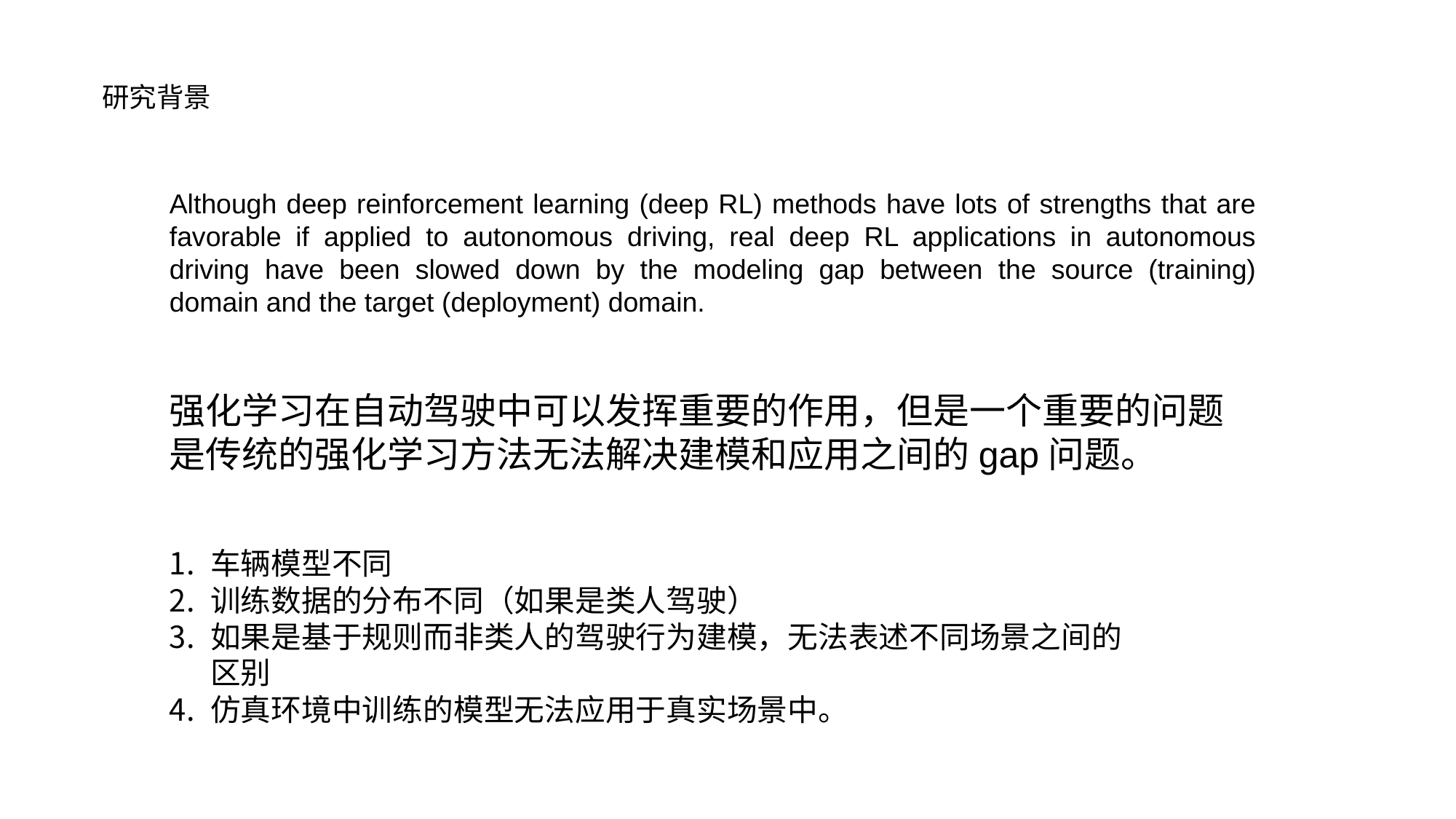

研究背景
Although deep reinforcement learning (deep RL) methods have lots of strengths that are favorable if applied to autonomous driving, real deep RL applications in autonomous driving have been slowed down by the modeling gap between the source (training) domain and the target (deployment) domain.
强化学习在自动驾驶中可以发挥重要的作用，但是一个重要的问题是传统的强化学习方法无法解决建模和应用之间的gap问题。
车辆模型不同
训练数据的分布不同（如果是类人驾驶）
如果是基于规则而非类人的驾驶行为建模，无法表述不同场景之间的区别
仿真环境中训练的模型无法应用于真实场景中。